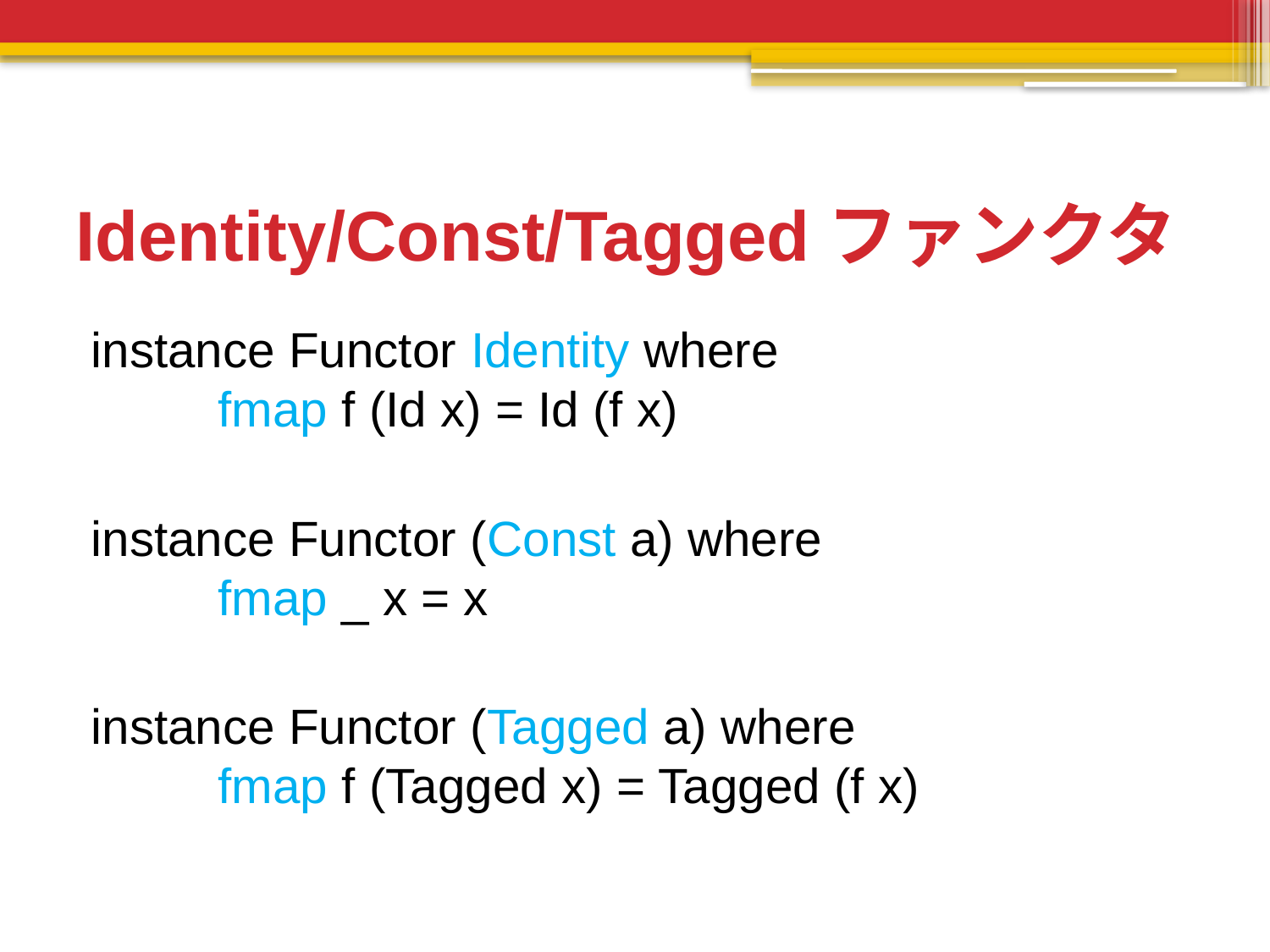

# Identity/Const/Taggedファンクタ
instance Functor Identity where
	fmap f (Id x) = Id (f x)

instance Functor (Const a) where
	fmap _ x = x

instance Functor (Tagged a) where
	fmap f (Tagged x) = Tagged (f x)